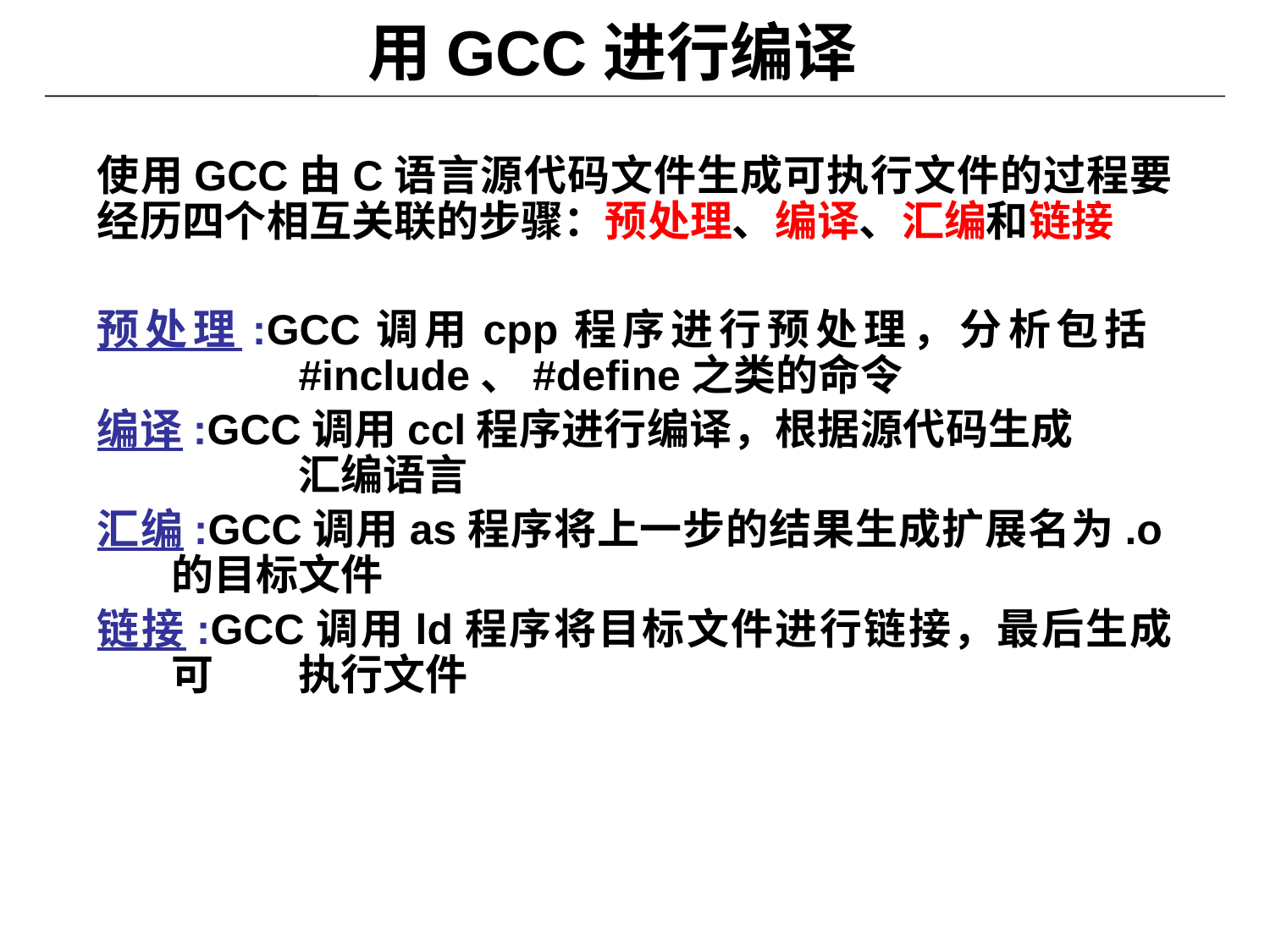

# 用GCC进行编译
使用GCC由C语言源代码文件生成可执行文件的过程要经历四个相互关联的步骤：预处理、编译、汇编和链接

预处理:GCC调用cpp程序进行预处理，分析包括		#include、#define之类的命令
编译:GCC调用ccl程序进行编译，根据源代码生成           	汇编语言
汇编:GCC调用as程序将上一步的结果生成扩展名为.o的目标文件
链接:GCC调用ld程序将目标文件进行链接，最后生成可	执行文件